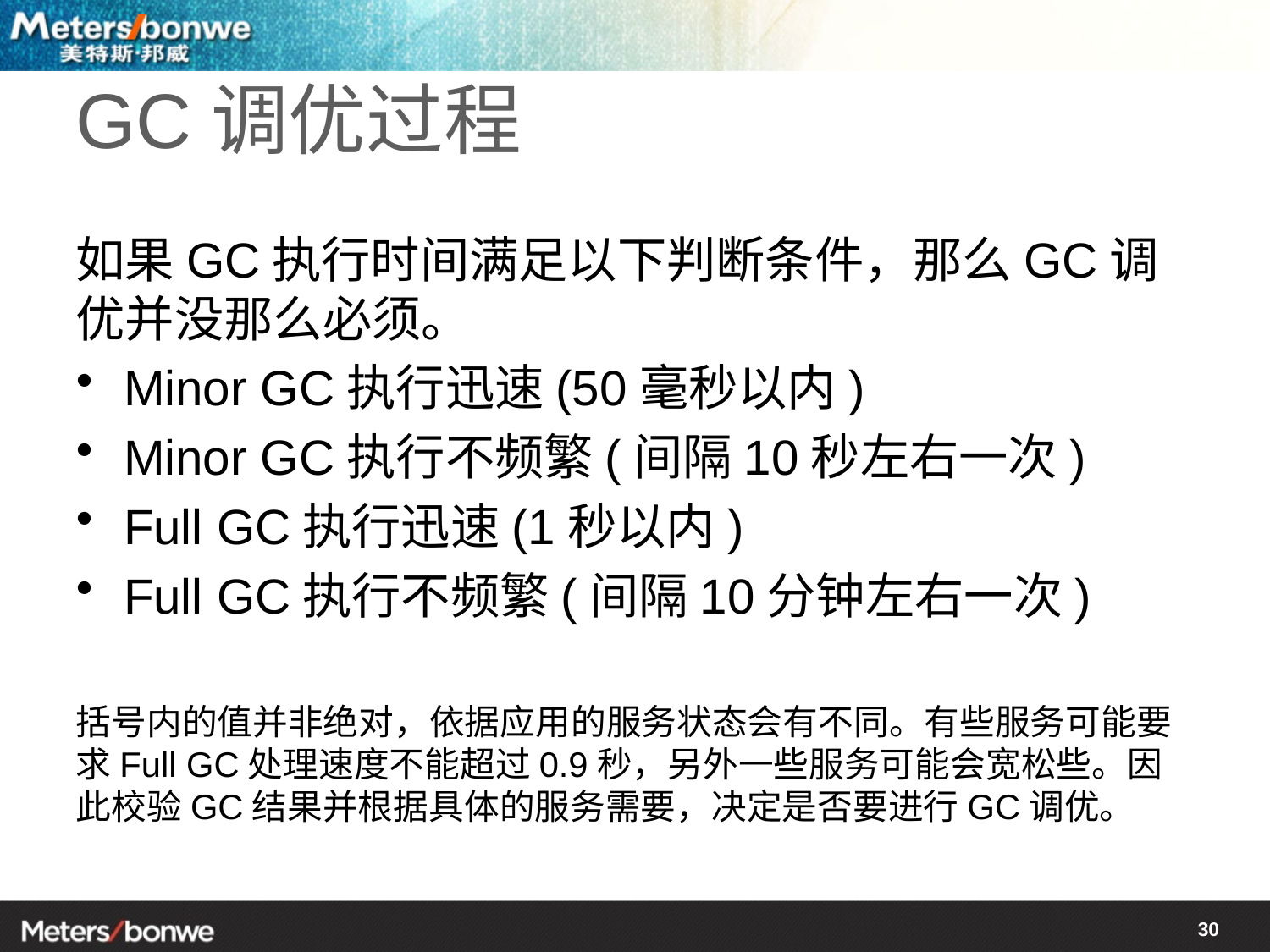

# GC调优过程
如果GC执行时间满足以下判断条件，那么GC调优并没那么必须。
Minor GC执行迅速(50毫秒以内)
Minor GC执行不频繁(间隔10秒左右一次)
Full GC执行迅速(1秒以内)
Full GC执行不频繁(间隔10分钟左右一次)

括号内的值并非绝对，依据应用的服务状态会有不同。有些服务可能要求Full GC处理速度不能超过0.9秒，另外一些服务可能会宽松些。因此校验GC结果并根据具体的服务需要，决定是否要进行GC调优。